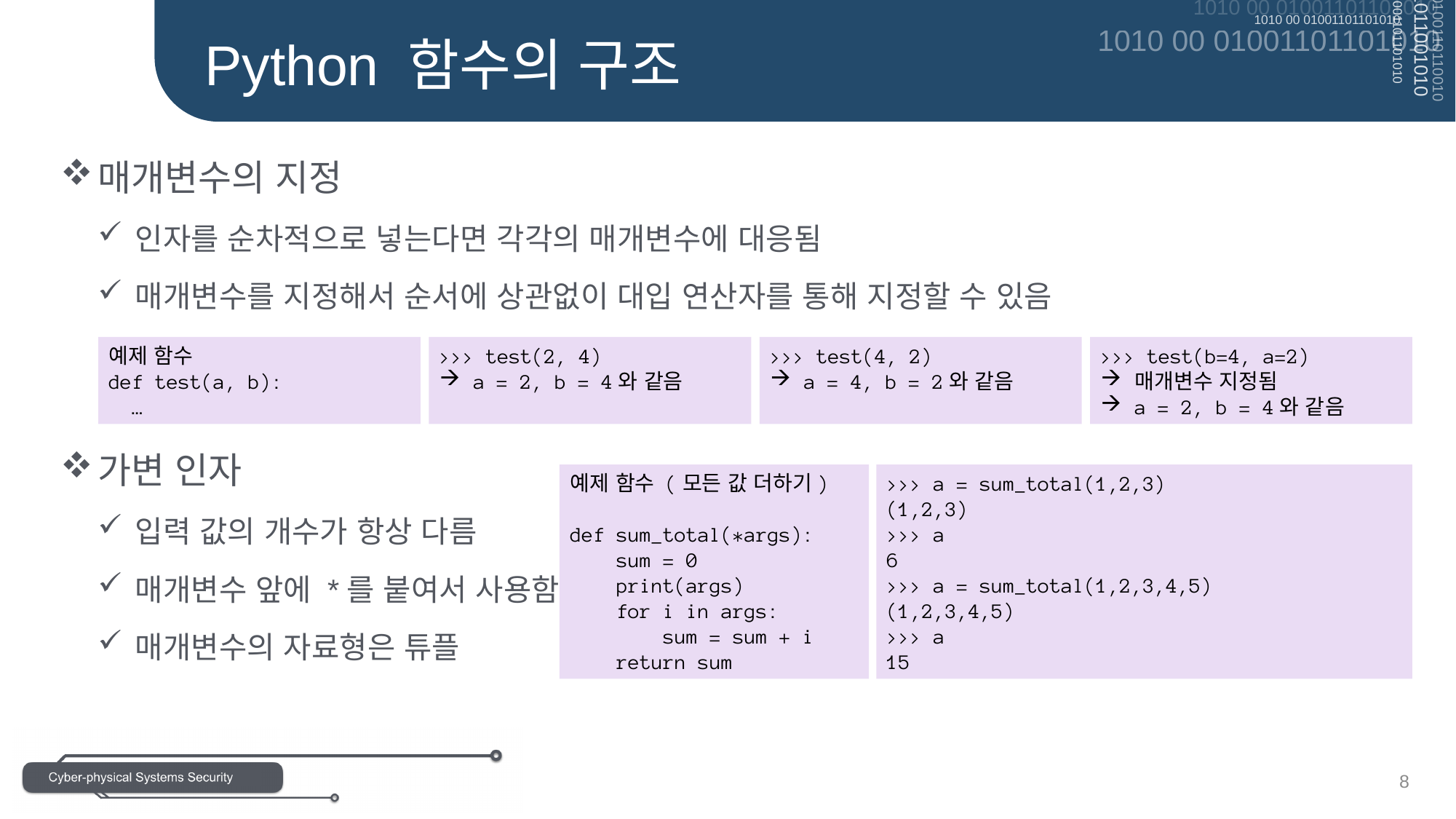

Python 함수의 구조
매개변수의 지정
인자를 순차적으로 넣는다면 각각의 매개변수에 대응됨
매개변수를 지정해서 순서에 상관없이 대입 연산자를 통해 지정할 수 있음

가변 인자
입력 값의 개수가 항상 다름
매개변수 앞에 *를 붙여서 사용함
매개변수의 자료형은 튜플

예제 함수
def test(a, b):
  …
>>> test(2, 4)
a = 2, b = 4와 같음

>>> test(4, 2)
a = 4, b = 2와 같음

>>> test(b=4, a=2)
매개변수 지정됨
a = 2, b = 4와 같음
예제 함수 (모든 값 더하기)

def sum_total(*args):
    sum = 0
    print(args)
    for i in args:
        sum = sum + i
    return sum
>>> a = sum_total(1,2,3)
(1,2,3)
>>> a
6
>>> a = sum_total(1,2,3,4,5)
(1,2,3,4,5)
>>> a
15
8